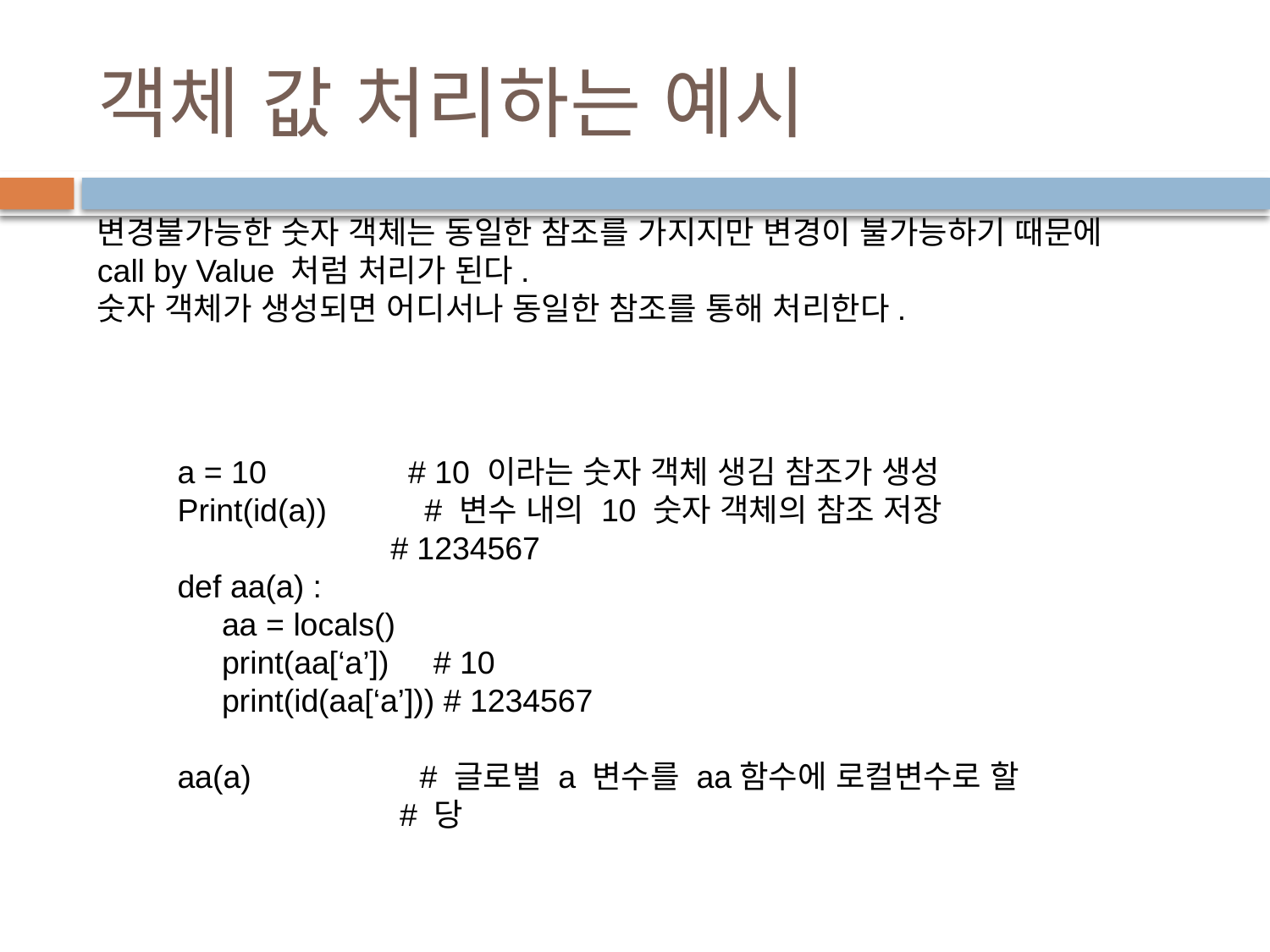

# 객체 값 처리하는 예시
변경불가능한 숫자 객체는 동일한 참조를 가지지만 변경이 불가능하기 때문에  call by Value 처럼 처리가 된다.
숫자 객체가 생성되면 어디서나 동일한 참조를 통해 처리한다.

a = 10                # 10 이라는 숫자 객체 생김 참조가 생성
Print(id(a))           # 변수 내의 10 숫자 객체의 참조 저장
                        # 1234567
def aa(a) :
     aa = locals()
     print(aa[‘a’])     # 10
     print(id(aa[‘a’])) # 1234567

aa(a)                   # 글로벌 a 변수를 aa함수에 로컬변수로 할
                         # 당